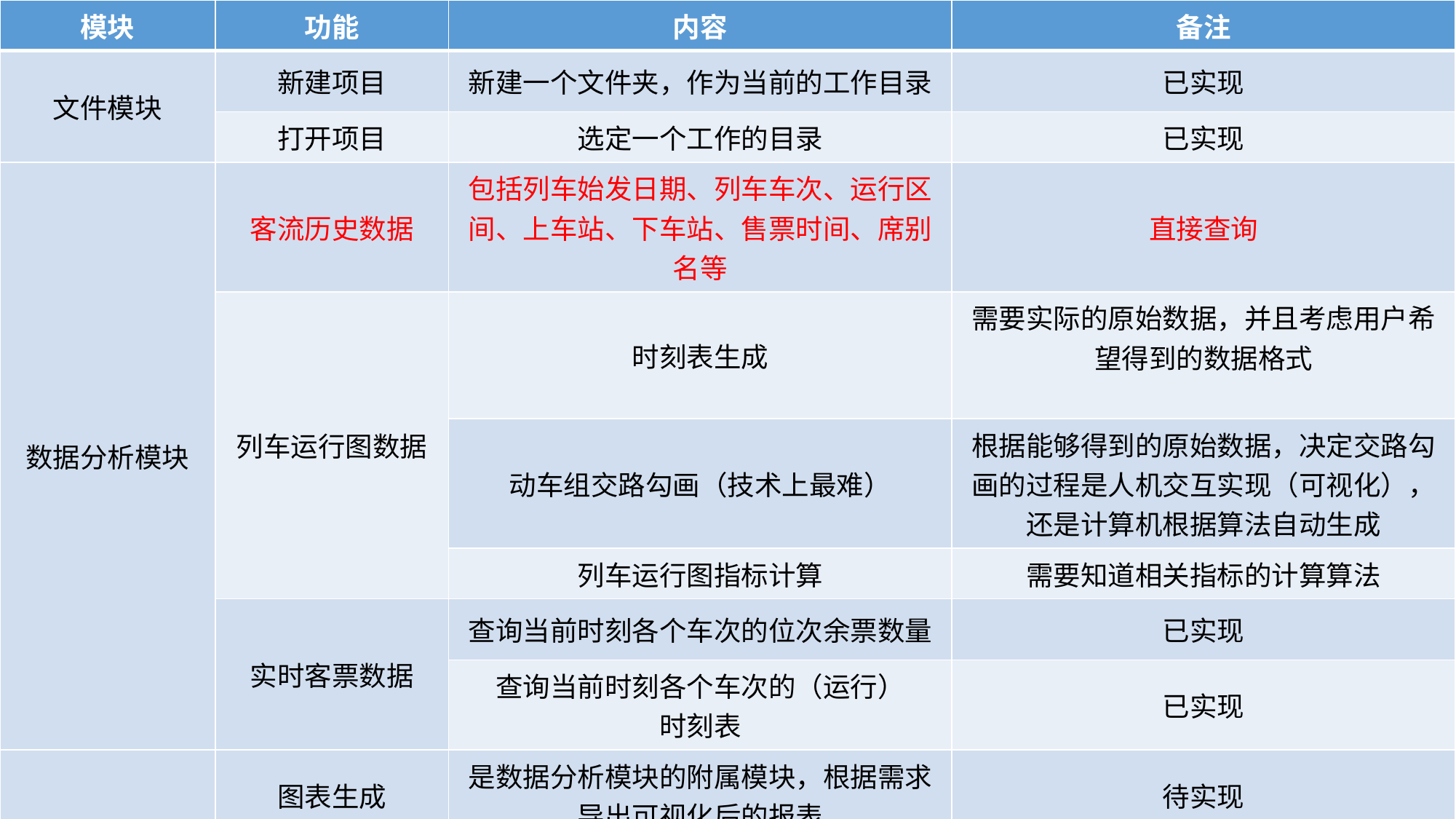

| 模块 | 功能 | 内容 | 备注 |
| --- | --- | --- | --- |
| 文件模块 | 新建项目 | 新建一个文件夹，作为当前的工作目录 | 已实现 |
|  | 打开项目 | 选定一个工作的目录 | 已实现 |
| 数据分析模块 | 客流历史数据 | 包括列车始发日期、列车车次、运行区间、上车站、下车站、售票时间、席别名等 | 直接查询 |
|  | 列车运行图数据 | 时刻表生成 | 需要实际的原始数据，并且考虑用户希望得到的数据格式 |
|  |  | 动车组交路勾画（技术上最难） | 根据能够得到的原始数据，决定交路勾画的过程是人机交互实现（可视化），还是计算机根据算法自动生成 |
|  |  | 列车运行图指标计算 | 需要知道相关指标的计算算法 |
|  | 实时客票数据 | 查询当前时刻各个车次的位次余票数量 | 已实现 |
|  |  | 查询当前时刻各个车次的（运行） 时刻表 | 已实现 |
| 数据可视化 模块 | 图表生成 | 是数据分析模块的附属模块，根据需求导出可视化后的报表 | 待实现 |
|  | 客流数据和列车运行图数据的匹配度比较 | 需要知道具体的需求 | 待实现 |